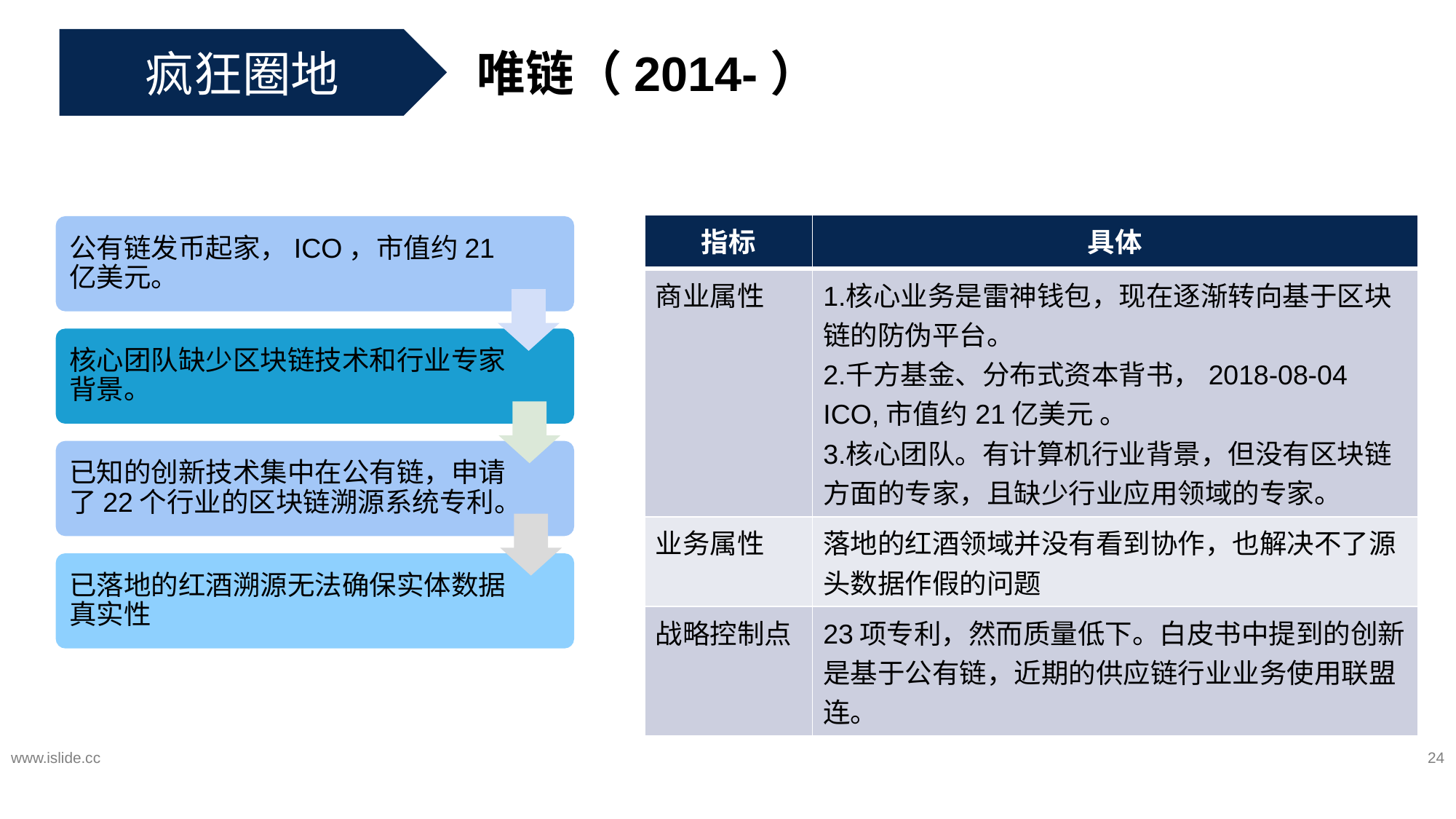

疯狂圈地
唯链（2014-）
| 指标 | 具体 |
| --- | --- |
| 商业属性 | 核心业务是雷神钱包，现在逐渐转向基于区块链的防伪平台。 千方基金、分布式资本背书，2018-08-04 ICO,市值约21亿美元 。 核心团队。有计算机行业背景，但没有区块链方面的专家，且缺少行业应用领域的专家。 |
| 业务属性 | 落地的红酒领域并没有看到协作，也解决不了源头数据作假的问题 |
| 战略控制点 | 23项专利，然而质量低下。白皮书中提到的创新是基于公有链，近期的供应链行业业务使用联盟连。 |
公有链发币起家，ICO，市值约21亿美元。

核心团队缺少区块链技术和行业专家背景。

已知的创新技术集中在公有链，申请了22个行业的区块链溯源系统专利。

已落地的红酒溯源无法确保实体数据真实性
www.islide.cc
24